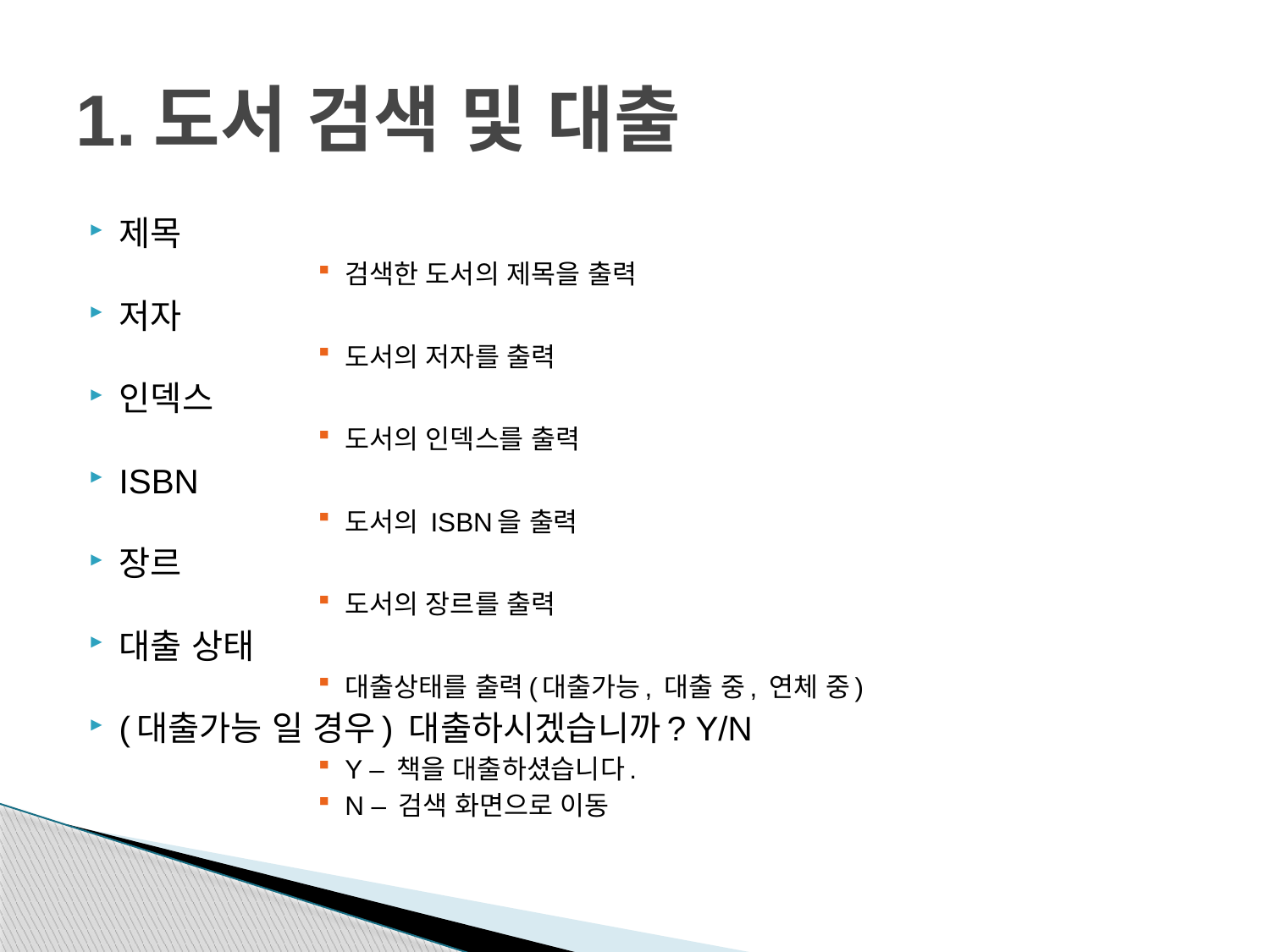

# 1.도서 검색 및 대출
제목
검색한 도서의 제목을 출력
저자
도서의 저자를 출력
인덱스
도서의 인덱스를 출력
ISBN
도서의 ISBN을 출력
장르
도서의 장르를 출력
대출 상태
대출상태를 출력(대출가능, 대출 중, 연체 중)
(대출가능 일 경우) 대출하시겠습니까? Y/N
Y – 책을 대출하셨습니다.
N – 검색 화면으로 이동